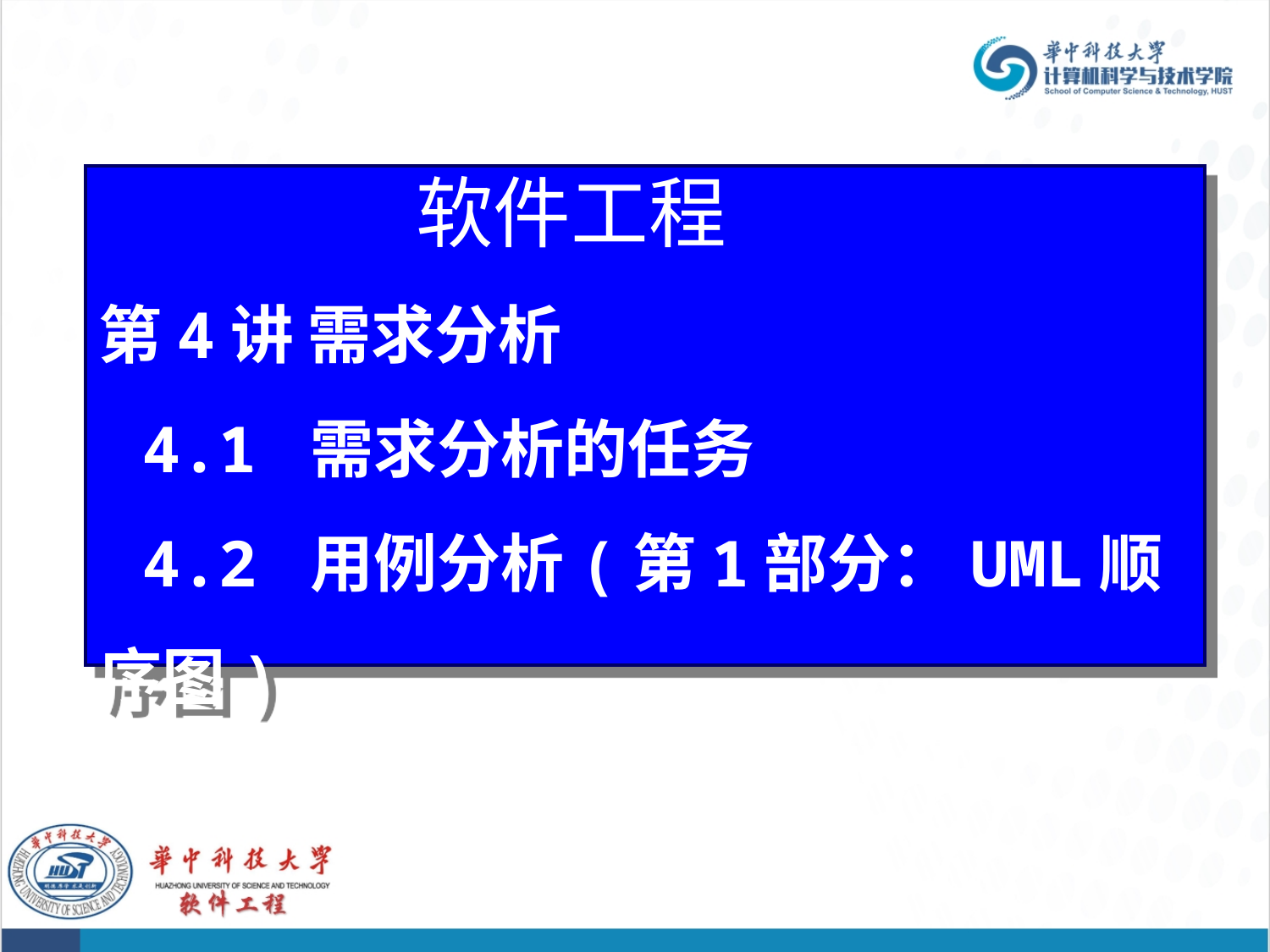

# 软件工程 第4讲 需求分析 4.1 需求分析的任务 4.2 用例分析(第1部分：UML顺序图)